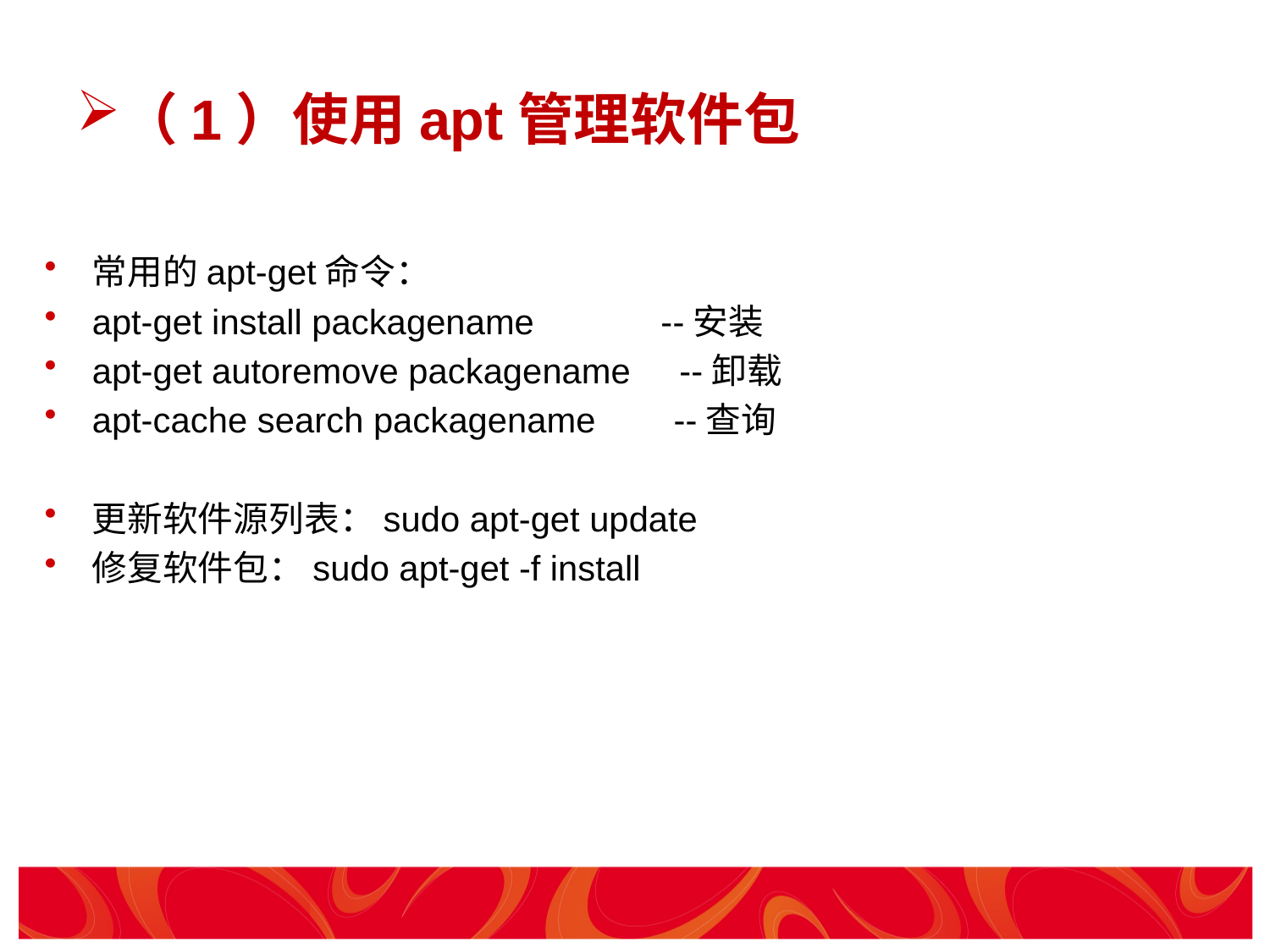

（1）使用apt管理软件包
常用的apt-get命令：
apt-get install packagename             --安装
apt-get autoremove packagename     --卸载
apt-cache search packagename        --查询

更新软件源列表：sudo apt-get update
修复软件包：sudo apt-get -f install